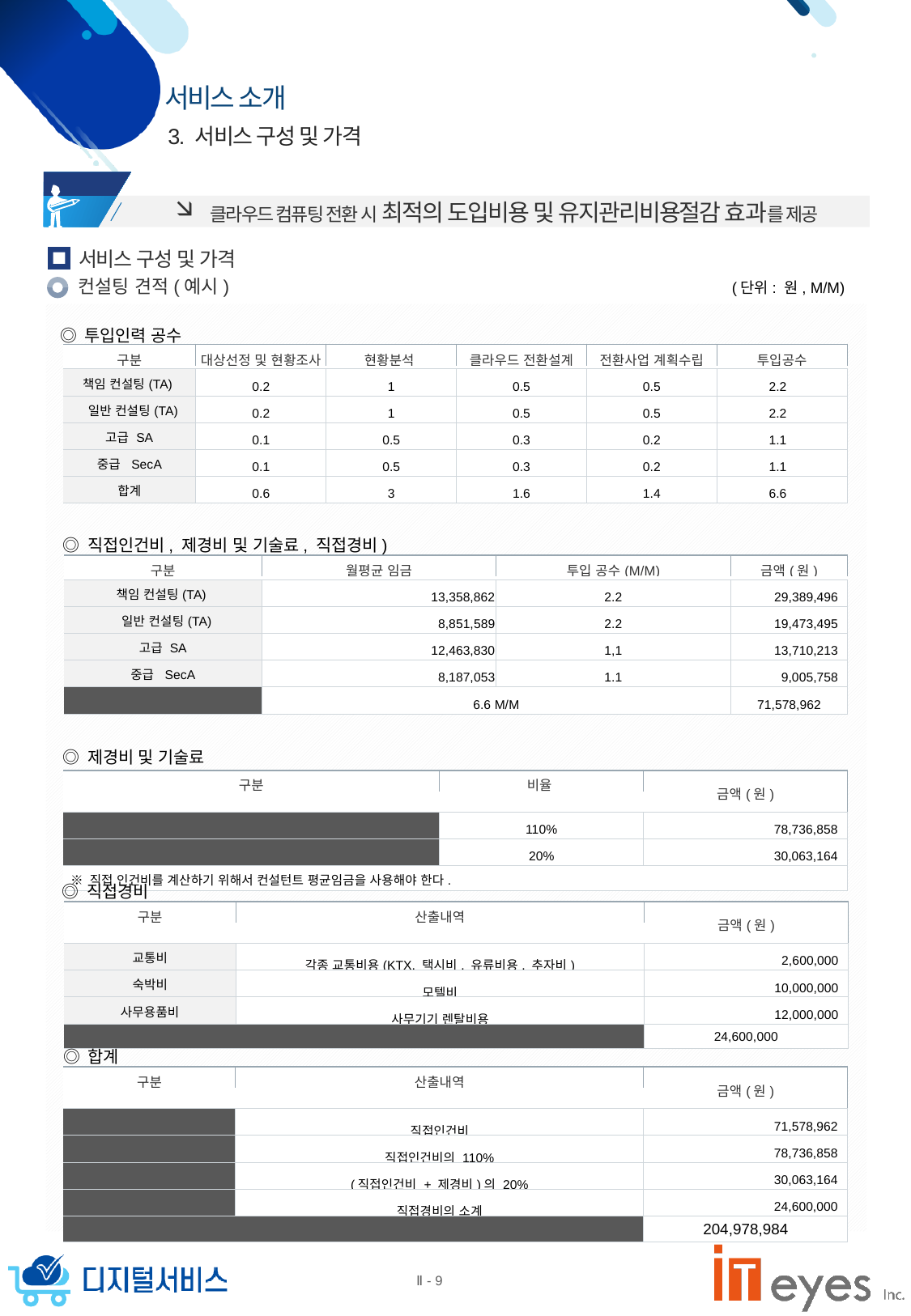

3. 서비스 구성 및 가격
 클라우드 컴퓨팅 전환 시 최적의 도입비용 및 유지관리비용절감 효과를 제공
서비스 구성 및 가격

컨설팅 견적(예시)

(단위: 원, M/M)

◎ 투입인력 공수
| 구분 | 대상선정 및 현황조사 | 현황분석 | 클라우드 전환설계 | 전환사업 계획수립 | 투입공수 |
| --- | --- | --- | --- | --- | --- |
|  |  |  |  |  |  |
| 책임 컨설팅(TA) | 0.2 | 1 | 0.5 | 0.5 | 2.2 |
| 일반 컨설팅(TA) | 0.2 | 1 | 0.5 | 0.5 | 2.2 |
| 고급 SA | 0.1 | 0.5 | 0.3 | 0.2 | 1.1 |
| 중급 SecA | 0.1 | 0.5 | 0.3 | 0.2 | 1.1 |
| 합계 | 0.6 | 3 | 1.6 | 1.4 | 6.6 |
◎ 직접인건비, 제경비 및 기술료, 직접경비)
| 구분 | 월평균 임금 |  | 투입 공수(M/M) |  | 금액(원) |
| --- | --- | --- | --- | --- | --- |
|  |  |  |  |  |  |
| 책임 컨설팅(TA) | 13,358,862 |  | 2.2 |  | 29,389,496 |
| 일반 컨설팅(TA) | 8,851,589 |  | 2.2 |  | 19,473,495 |
| 고급 SA | 12,463,830 |  | 1,1 |  | 13,710,213 |
| 중급 SecA | 8,187,053 |  | 1.1 |  | 9,005,758 |
| 합계 | 6.6 M/M |  |  |  | 71,578,962 |
◎ 제경비 및 기술료
| 구분 |  | 비율 |  | 금액(원) |
| --- | --- | --- | --- | --- |
|  |  |  |  |  |
| 재경비(직접인건비의 110 ~ 120%) |  | 110% |  | 78,736,858 |
| 기술료([직접인건비 + 제경비]의 20% ~40%) |  | 20% |  | 30,063,164 |
| ※ 직접 인건비를 계산하기 위해서 컨설턴트 평균임금을 사용해야 한다. |  |  |  |  |
◎ 직접경비
| 구분 | 산출내역 |  |  |  | 금액(원) |
| --- | --- | --- | --- | --- | --- |
|  |  |  |  |  |  |
| 교통비 | 각종 교통비용(KTX, 택시비, 유류비용, 추자비) |  |  |  | 2,600,000 |
| 숙박비 | 모텔비 |  |  |  | 10,000,000 |
| 사무용품비 | 사무기기 렌탈비용 |  |  |  | 12,000,000 |
| 합계 |  |  |  |  | 24,600,000 |
◎ 합계
| 구분 | 산출내역 |  |  |  | 금액(원) |
| --- | --- | --- | --- | --- | --- |
|  |  |  |  |  |  |
| 직접인건비 | 직접인건비 |  |  |  | 71,578,962 |
| 제경비 | 직접인건비의 110% |  |  |  | 78,736,858 |
| 기술료 | (직접인건비 + 제경비)의 20% |  |  |  | 30,063,164 |
| 직접경비 | 직접경비의 소계 |  |  |  | 24,600,000 |
| 합계 (VAT 별도) |  |  |  |  | 204,978,984 |